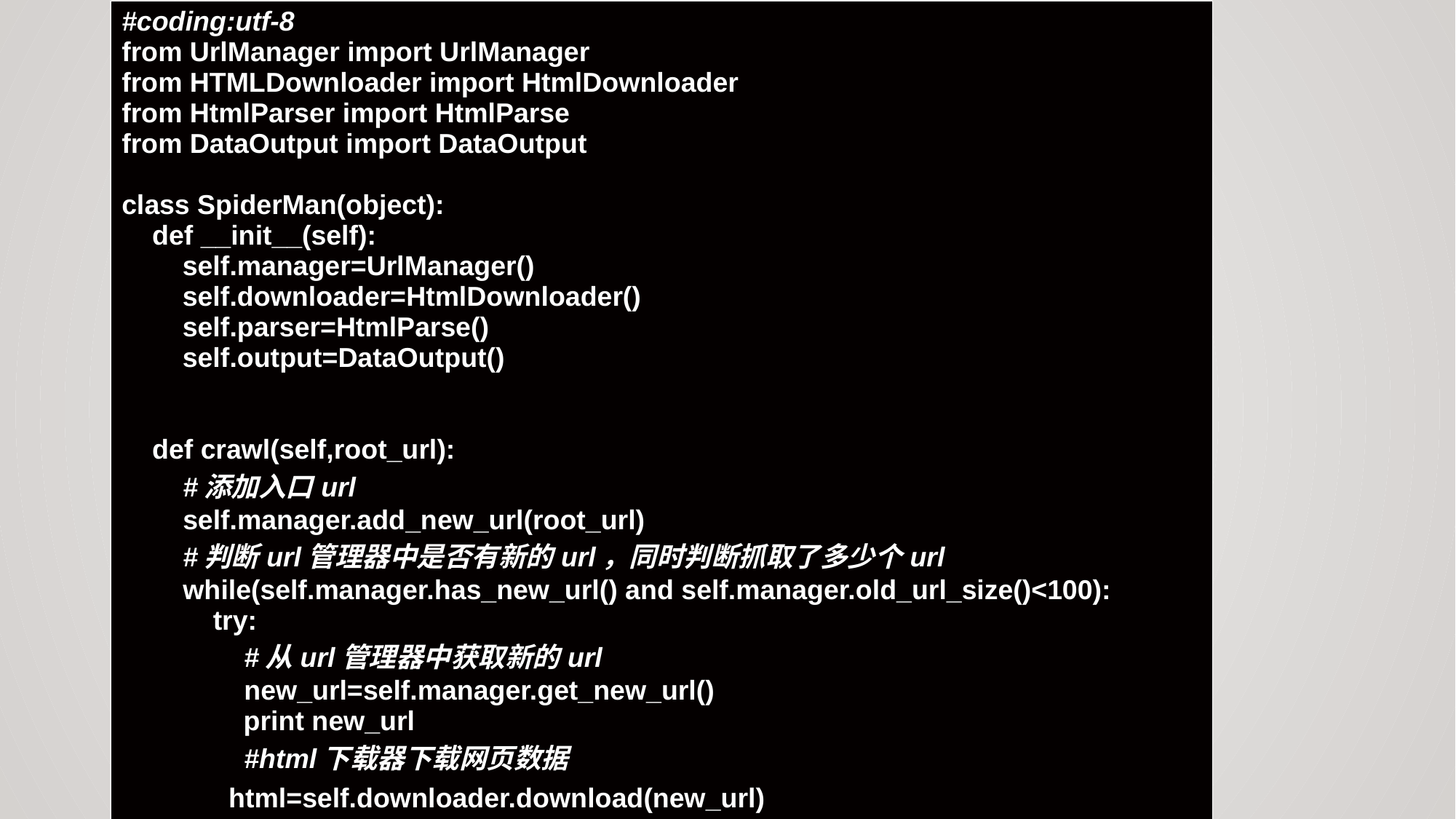

| #coding:utf-8 from UrlManager import UrlManager from HTMLDownloader import HtmlDownloader from HtmlParser import HtmlParse from DataOutput import DataOutput class SpiderMan(object): def \_\_init\_\_(self): self.manager=UrlManager() self.downloader=HtmlDownloader() self.parser=HtmlParse() self.output=DataOutput() def crawl(self,root\_url): #添加入口url self.manager.add\_new\_url(root\_url) #判断url管理器中是否有新的url，同时判断抓取了多少个url while(self.manager.has\_new\_url() and self.manager.old\_url\_size()<100): try: #从url管理器中获取新的url new\_url=self.manager.get\_new\_url() print new\_url #html下载器下载网页数据 html=self.downloader.download(new\_url) #print html #html解析器抽取新的url和新的数据 new\_urls,data=self.parser.parser(new\_url,html) #将抽取的url添加到url管理器中 self.manager.add\_new\_urls(new\_urls) #数据存储器存储文件 self.output.store\_data(data) print "已经抓取%s个链接"%self.manager.old\_url\_size() except Exception,e: print "craw1 failed" #数据存储器将文件输出成指定格式 self.output.output\_html() if \_\_name\_\_=='\_\_main\_\_': spider\_main=SpiderMan() spider\_main.crawl("http://baike.baidu.com/view/284853.htm") |
| --- |